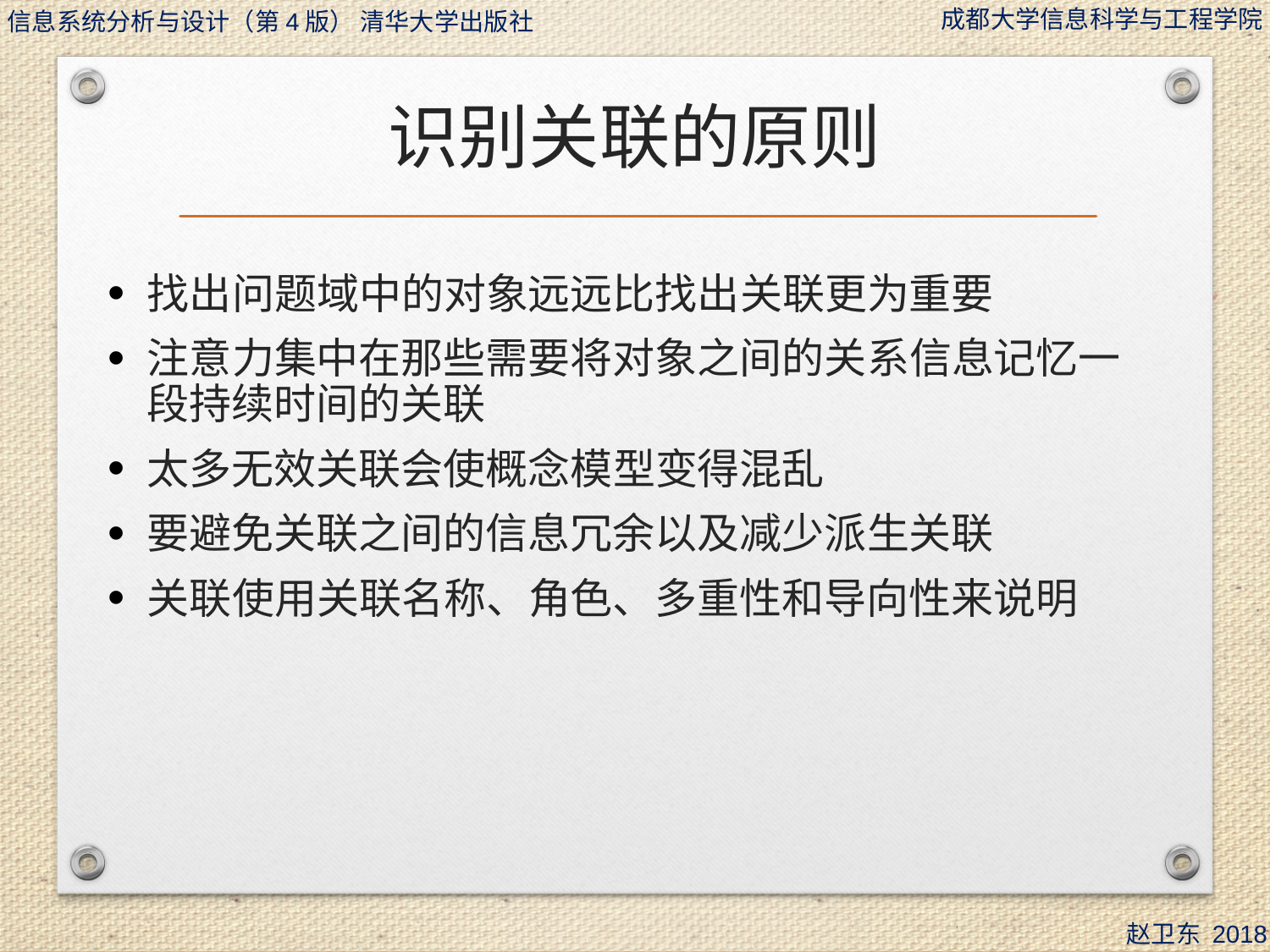

# 识别关联的原则
找出问题域中的对象远远比找出关联更为重要
注意力集中在那些需要将对象之间的关系信息记忆一段持续时间的关联
太多无效关联会使概念模型变得混乱
要避免关联之间的信息冗余以及减少派生关联
关联使用关联名称、角色、多重性和导向性来说明